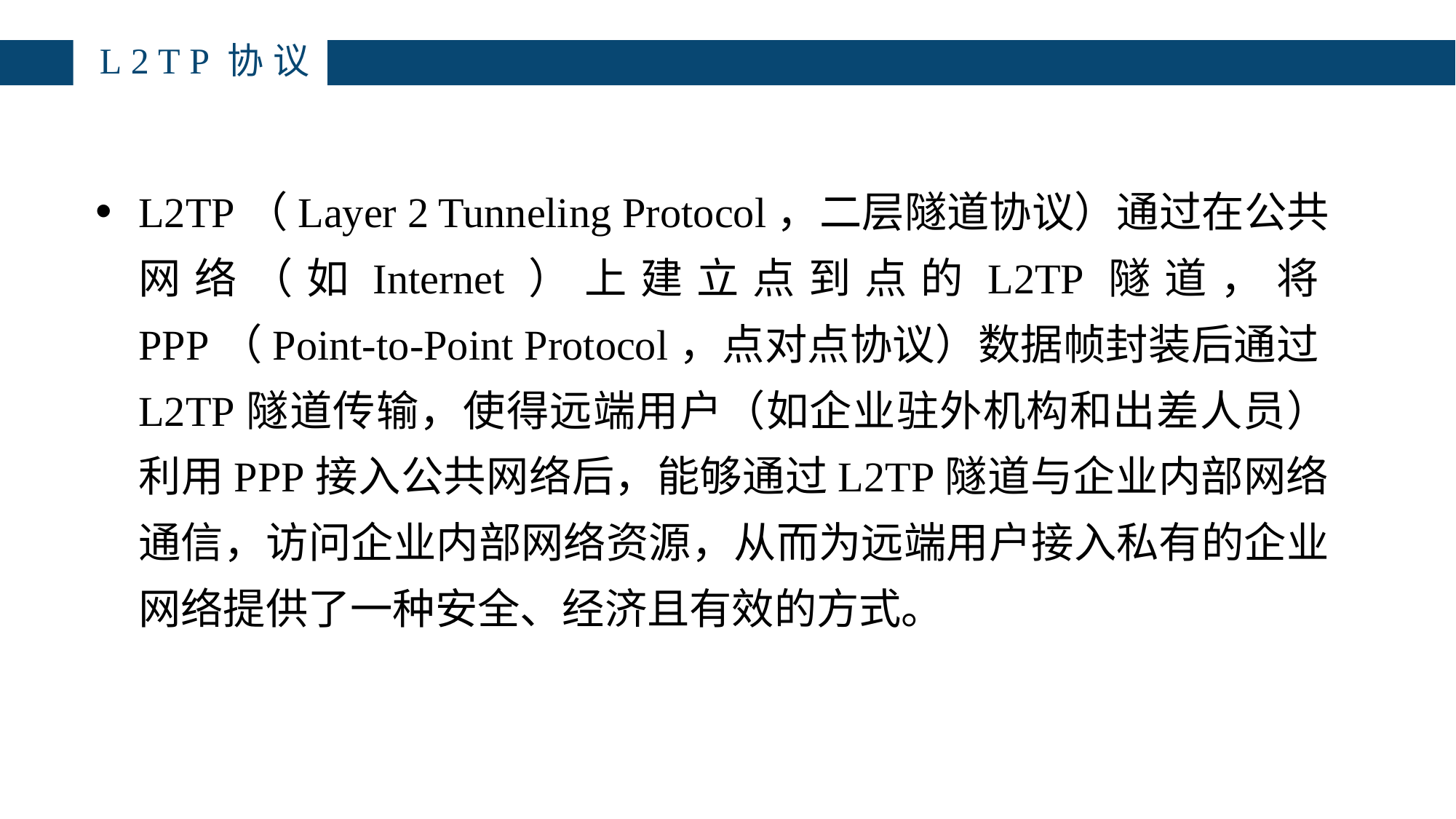

L2TP协议

L2TP（Layer 2 Tunneling Protocol，二层隧道协议）通过在公共网络（如Internet）上建立点到点的L2TP隧道，将PPP（Point-to-Point Protocol，点对点协议）数据帧封装后通过L2TP隧道传输，使得远端用户（如企业驻外机构和出差人员）利用PPP接入公共网络后，能够通过L2TP隧道与企业内部网络通信，访问企业内部网络资源，从而为远端用户接入私有的企业网络提供了一种安全、经济且有效的方式。